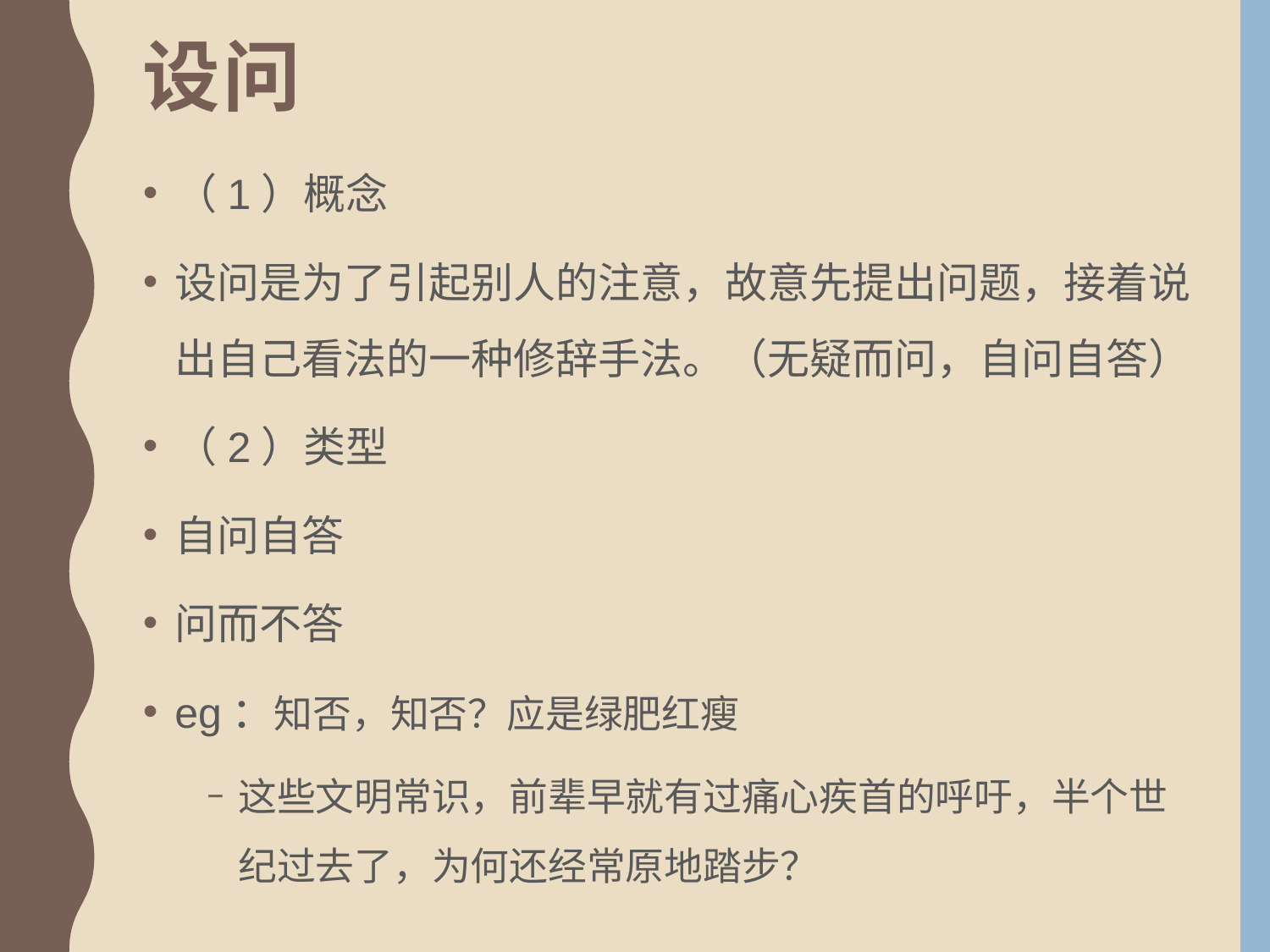

# 设问
（1）概念
设问是为了引起别人的注意，故意先提出问题，接着说出自己看法的一种修辞手法。（无疑而问，自问自答）
（2）类型
自问自答
问而不答
eg：知否，知否？应是绿肥红瘦
这些文明常识，前辈早就有过痛心疾首的呼吁，半个世纪过去了，为何还经常原地踏步？